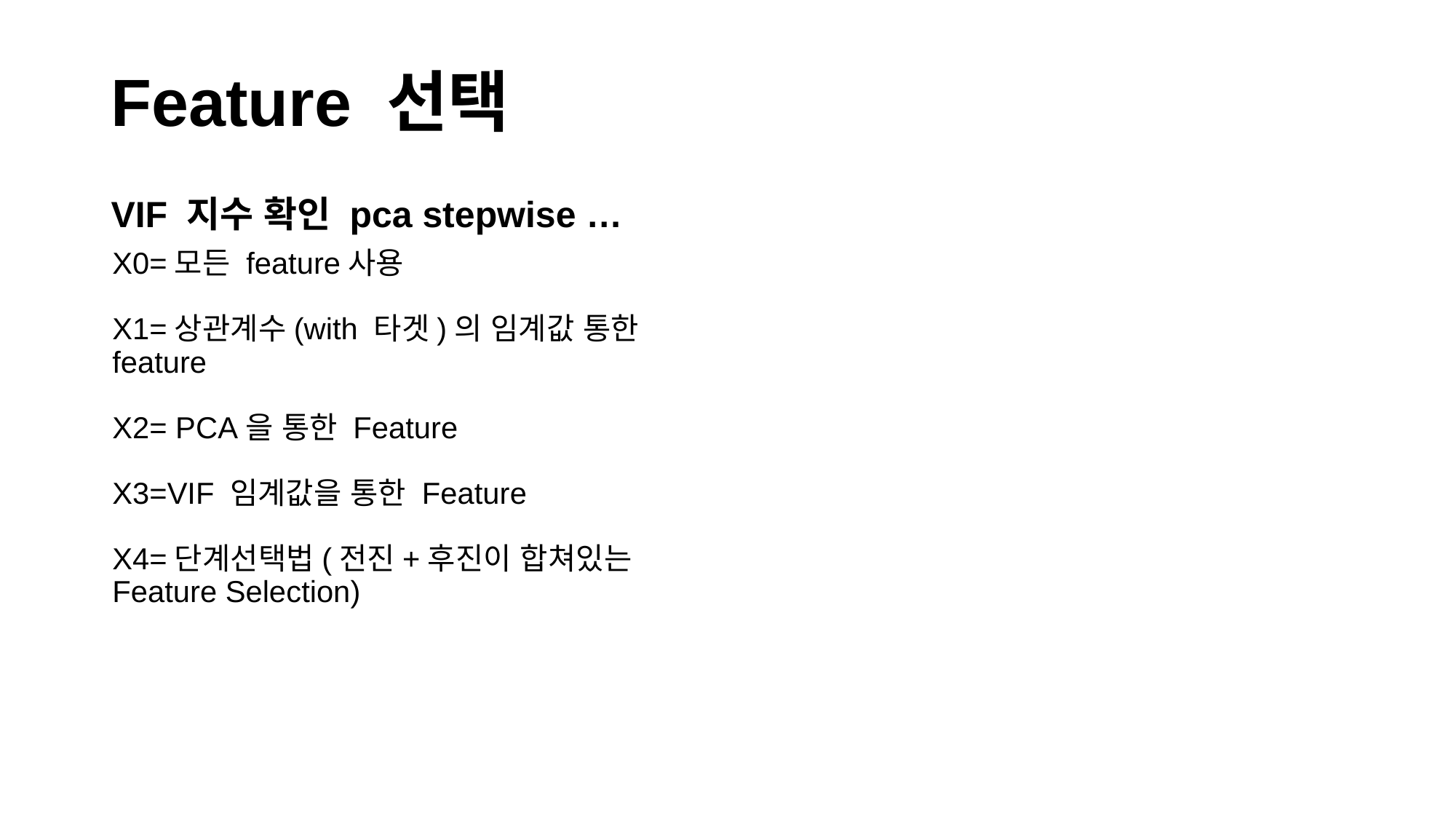

# Feature 선택
VIF 지수 확인 pca stepwise …
X0=모든 feature사용

X1=상관계수(with 타겟)의 임계값 통한 feature

X2= PCA을 통한 Feature

X3=VIF 임계값을 통한 Feature

X4=단계선택법(전진+후진이 합쳐있는 Feature Selection)